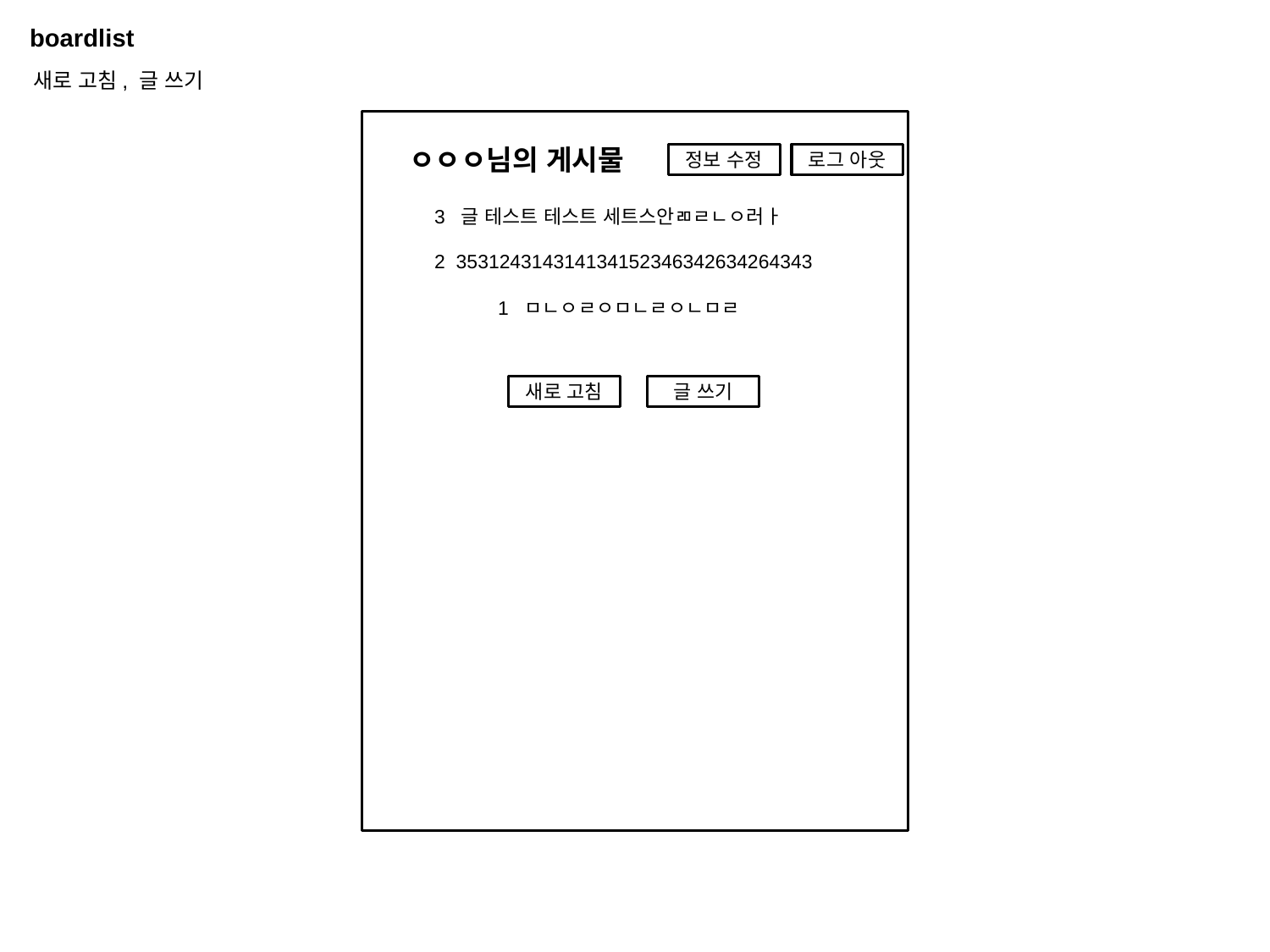

boardlist
새로 고침, 글 쓰기

ㅇㅇㅇ님의 게시물
정보 수정
로그 아웃
3  글 테스트 테스트 세트스안ㄻㄹㄴㅇ러ㅏ
2  353124314314134152346342634264343
1  ㅁㄴㅇㄹㅇㅁㄴㄹㅇㄴㅁㄹ
새로 고침
글 쓰기